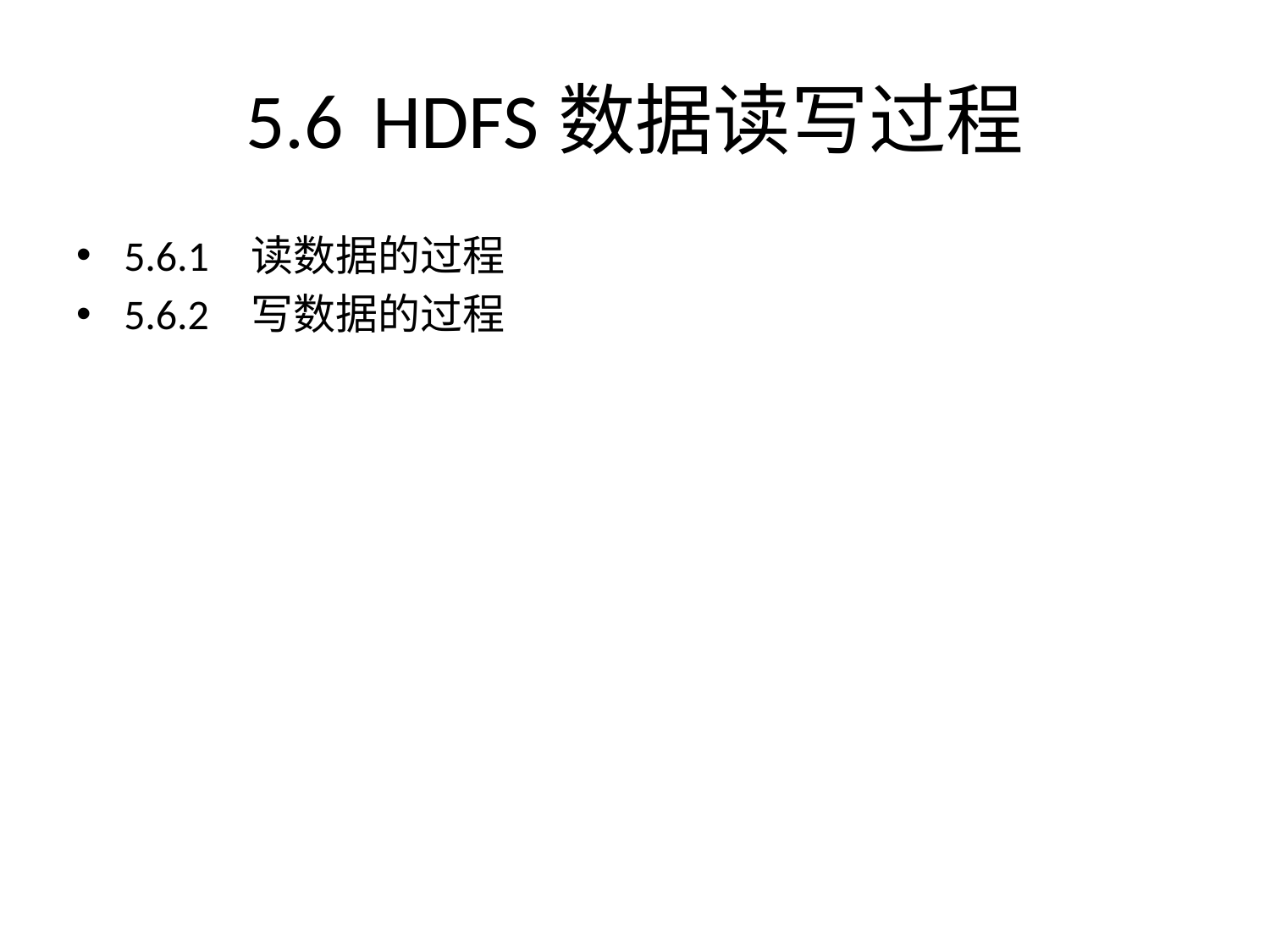

# 5.6	HDFS数据读写过程
5.6.1	读数据的过程
5.6.2	写数据的过程